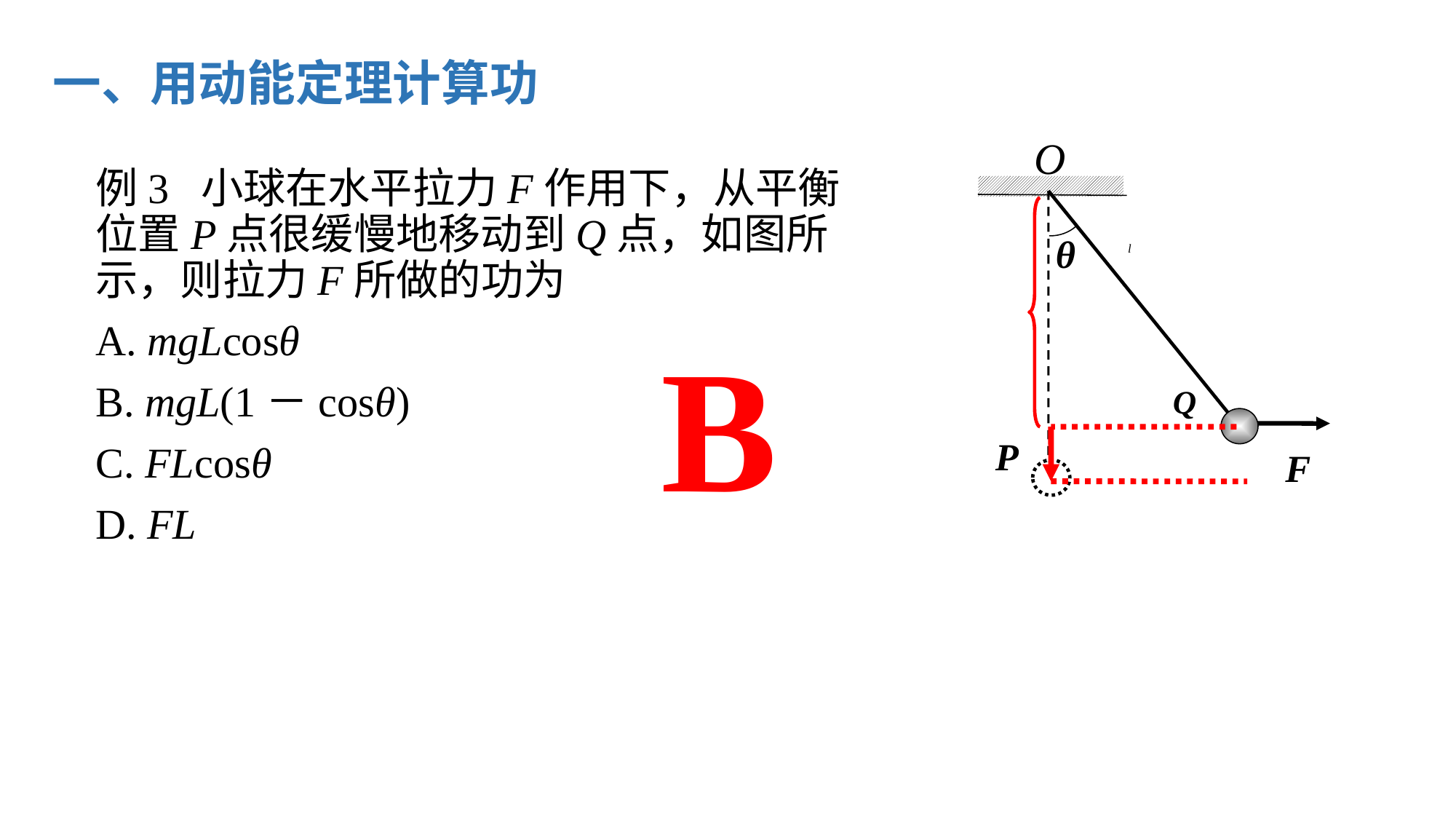

一、用动能定理计算功
O

θ
l
Q

P
F

例3  小球在水平拉力F作用下，从平衡位置P点很缓慢地移动到Q点，如图所示，则拉力F所做的功为
A. mgLcosθ
B. mgL(1－cosθ)
C. FLcosθ
D. FL
B